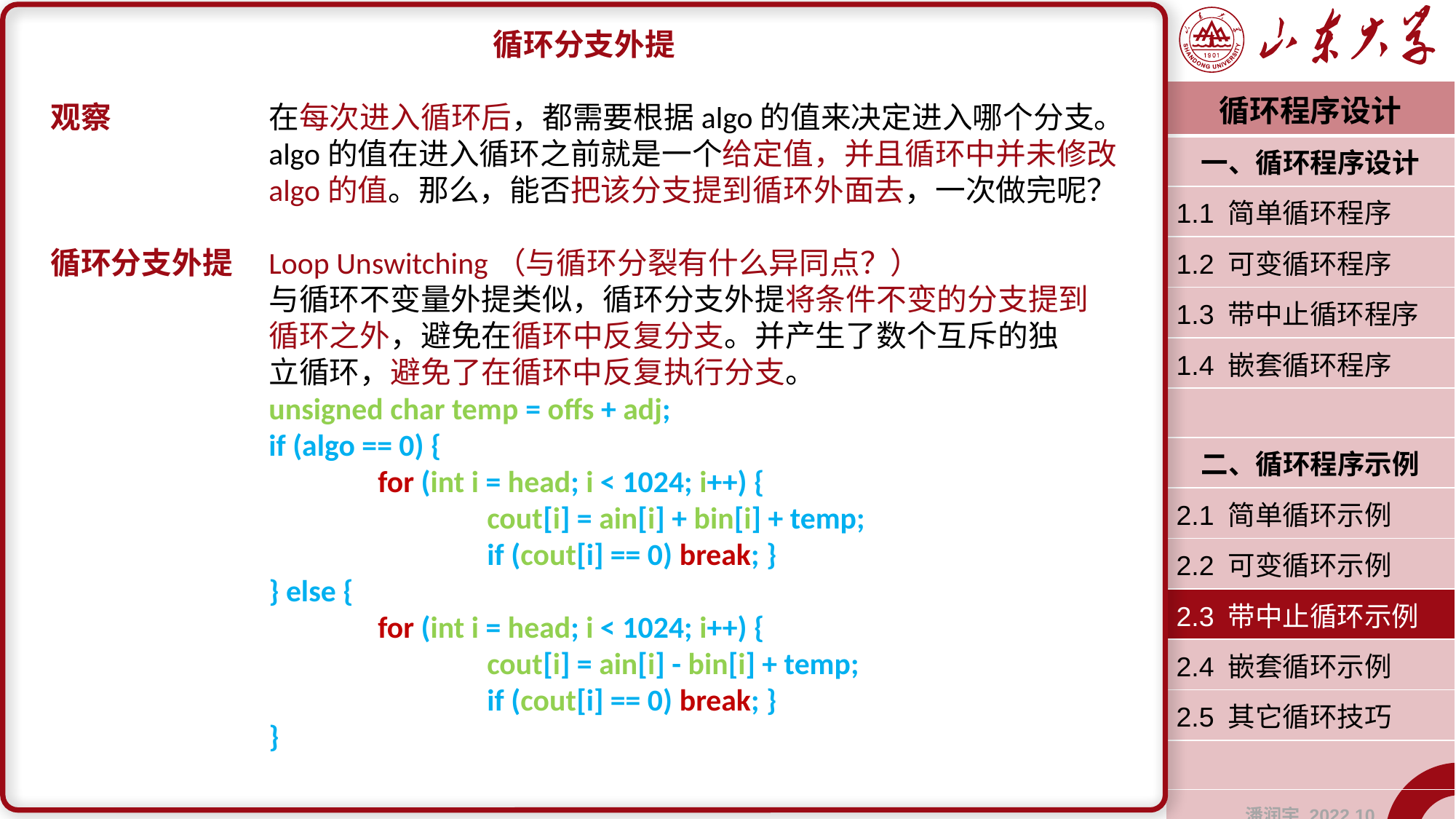

循环分支外提

观察		在每次进入循环后，都需要根据algo的值来决定进入哪个分支。		algo的值在进入循环之前就是一个给定值，并且循环中并未修改		algo的值。那么，能否把该分支提到循环外面去，一次做完呢？

循环分支外提	Loop Unswitching（与循环分裂有什么异同点？）
		与循环不变量外提类似，循环分支外提将条件不变的分支提到		循环之外，避免在循环中反复分支。并产生了数个互斥的独		立循环，避免了在循环中反复执行分支。
		unsigned char temp = offs + adj;
		if (algo == 0) {
			for (int i = head; i < 1024; i++) {
				cout[i] = ain[i] + bin[i] + temp;
				if (cout[i] == 0) break; }
		} else {
			for (int i = head; i < 1024; i++) {
				cout[i] = ain[i] - bin[i] + temp;
				if (cout[i] == 0) break; }
		}
| 循环程序设计 |
| --- |
| 一、循环程序设计 |
| 1.1 简单循环程序 |
| 1.2 可变循环程序 |
| 1.3 带中止循环程序 |
| 1.4 嵌套循环程序 |
|  |
| 二、循环程序示例 |
| 2.1 简单循环示例 |
| 2.2 可变循环示例 |
| 2.3 带中止循环示例 |
| 2.4 嵌套循环示例 |
| 2.5 其它循环技巧 |
|  |
| 潘润宇 2022.10 |